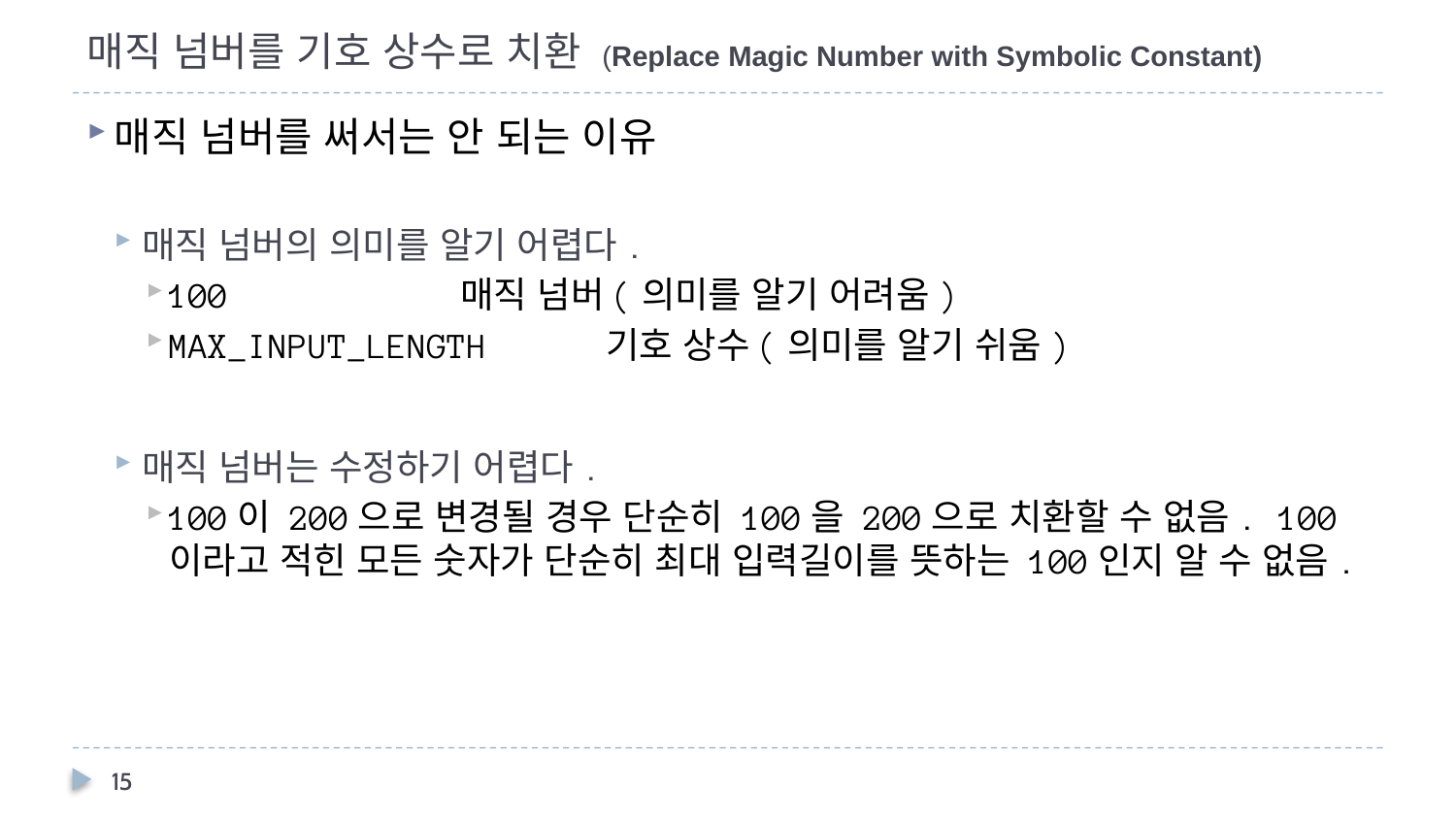

# 매직 넘버를 기호 상수로 치환 (Replace Magic Number with Symbolic Constant)
매직 넘버를 써서는 안 되는 이유

매직 넘버의 의미를 알기 어렵다.
100 		매직 넘버(의미를 알기 어려움)
MAX_INPUT_LENGTH	기호 상수(의미를 알기 쉬움)

매직 넘버는 수정하기 어렵다.
100이 200으로 변경될 경우 단순히 100을 200으로 치환할 수 없음. 100이라고 적힌 모든 숫자가 단순히 최대 입력길이를 뜻하는 100인지 알 수 없음.
15